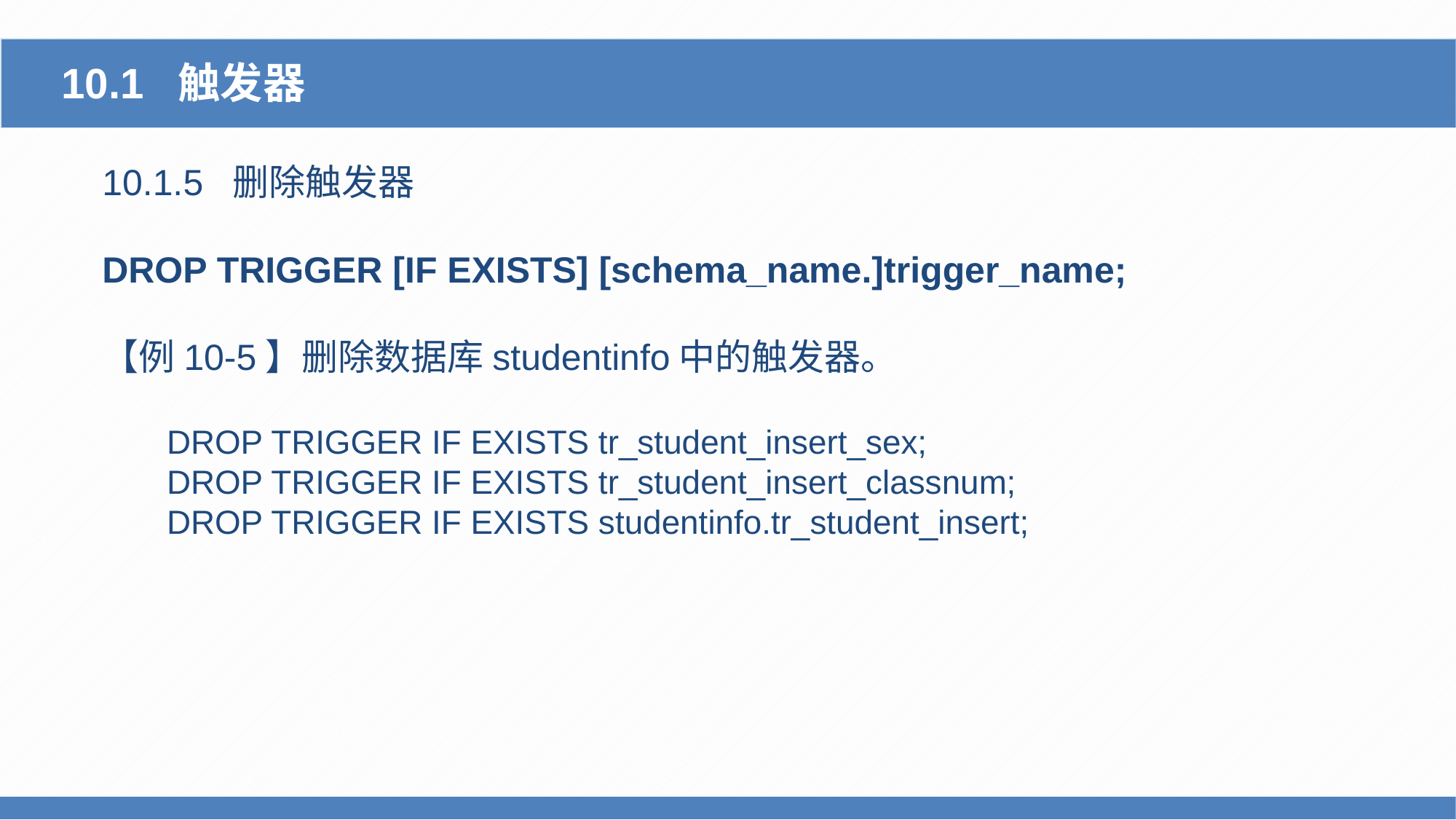

10.1  触发器
10.1.5  删除触发器

DROP TRIGGER [IF EXISTS] [schema_name.]trigger_name;

【例10-5】删除数据库studentinfo中的触发器。

DROP TRIGGER IF EXISTS tr_student_insert_sex;
DROP TRIGGER IF EXISTS tr_student_insert_classnum;
DROP TRIGGER IF EXISTS studentinfo.tr_student_insert;